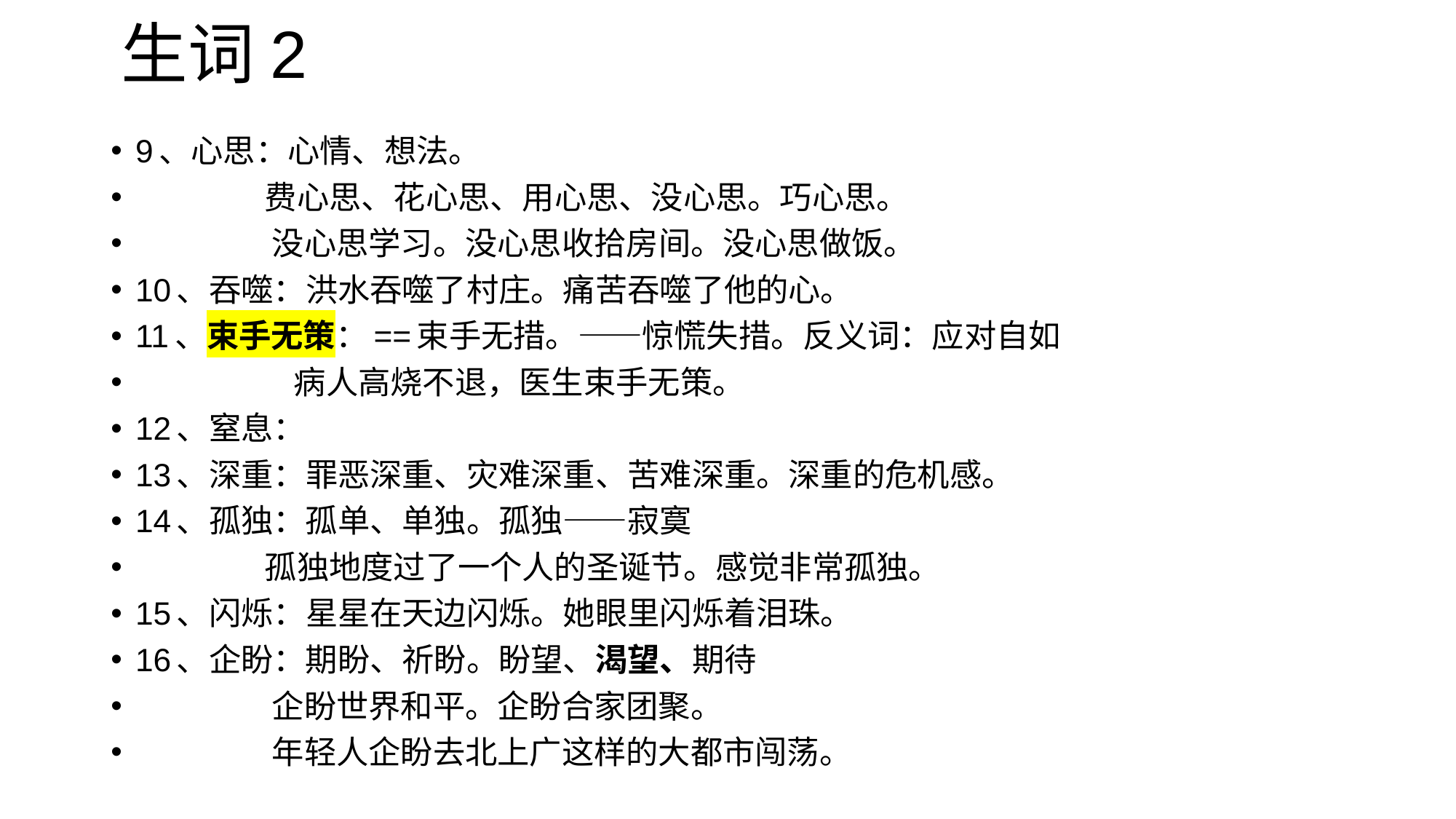

# 生词2
9、心思：心情、想法。
                 费心思、花心思、用心思、没心思。巧心思。
                  没心思学习。没心思收拾房间。没心思做饭。
10、吞噬：洪水吞噬了村庄。痛苦吞噬了他的心。
11、束手无策：==束手无措。——惊慌失措。反义词：应对自如
                     病人高烧不退，医生束手无策。
12、窒息：
13、深重：罪恶深重、灾难深重、苦难深重。深重的危机感。
14、孤独：孤单、单独。孤独——寂寞
                 孤独地度过了一个人的圣诞节。感觉非常孤独。
15、闪烁：星星在天边闪烁。她眼里闪烁着泪珠。
16、企盼：期盼、祈盼。盼望、渴望、期待
                  企盼世界和平。企盼合家团聚。
                  年轻人企盼去北上广这样的大都市闯荡。